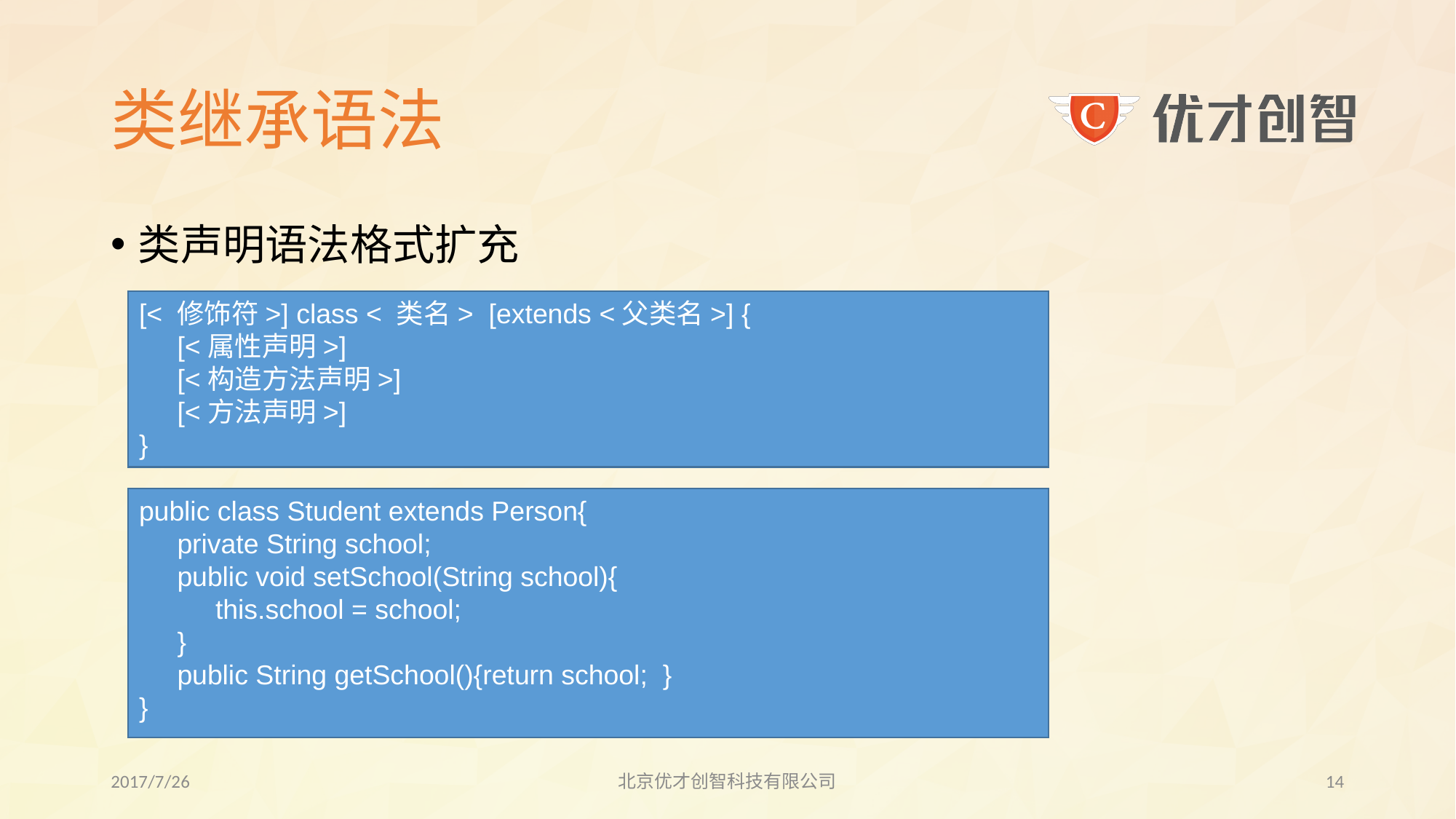

# 类继承语法
类声明语法格式扩充
[< 修饰符>] class < 类名>  [extends <父类名>] {
     [<属性声明>]
     [<构造方法声明>]
     [<方法声明>]
}
public class Student extends Person{
     private String school;
     public void setSchool(String school){
          this.school = school;
     }
     public String getSchool(){return school;  }
}
2017/7/26
北京优才创智科技有限公司
14